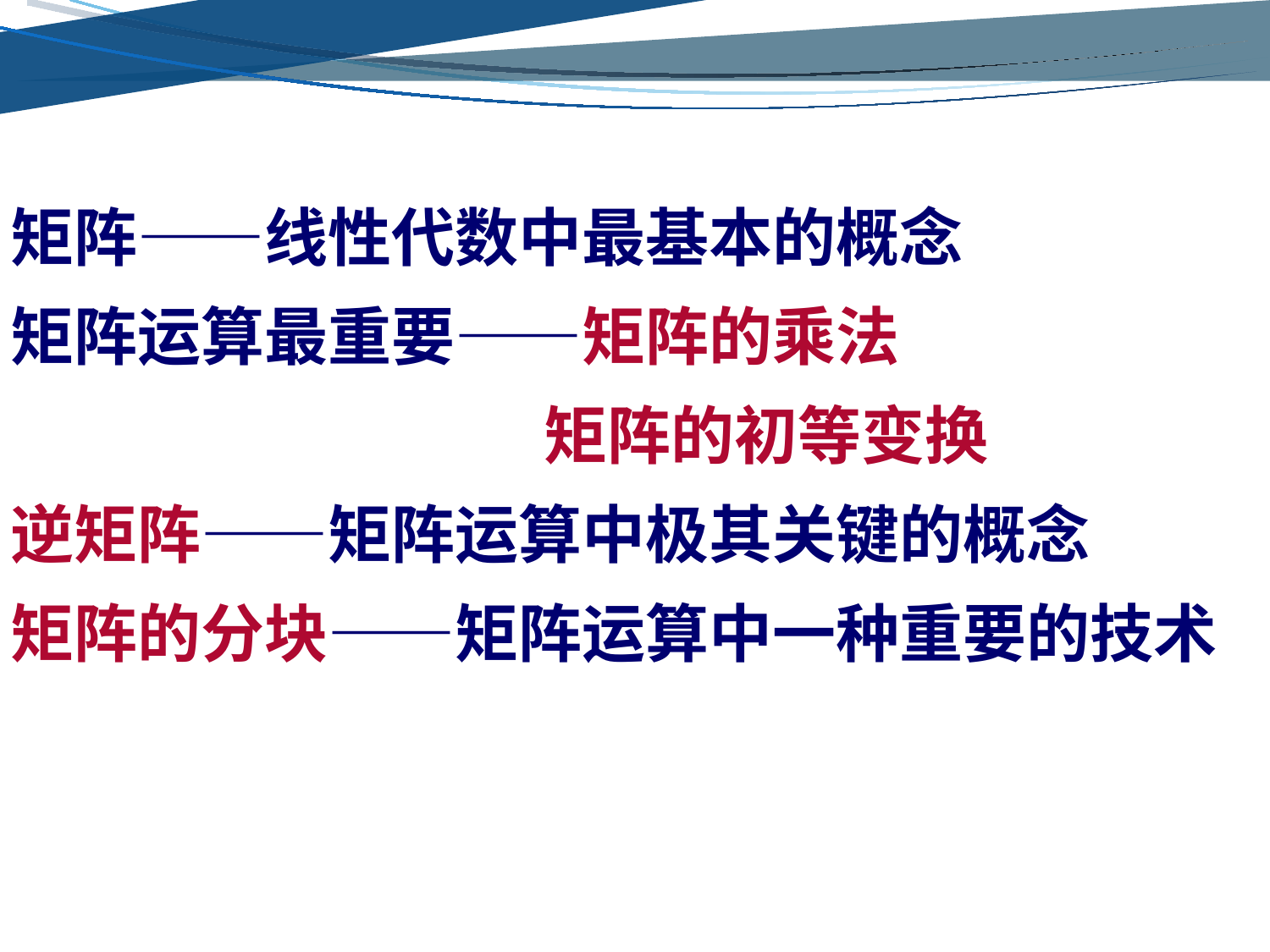

矩阵——线性代数中最基本的概念
矩阵运算最重要——矩阵的乘法
                                    矩阵的初等变换
逆矩阵——矩阵运算中极其关键的概念
矩阵的分块——矩阵运算中一种重要的技术